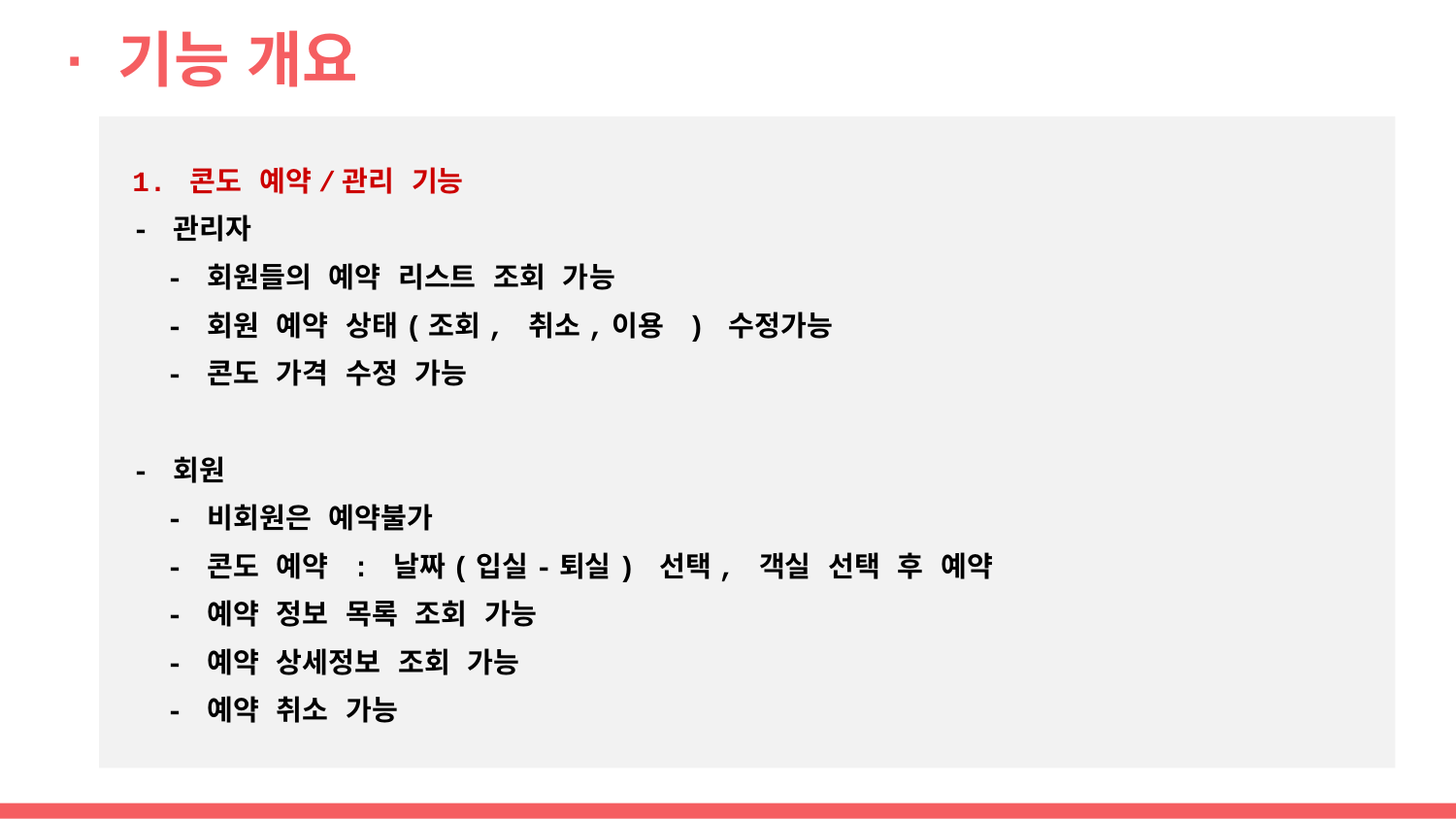

# · 기능 개요

1. 콘도 예약/관리 기능
- 관리자
  - 회원들의 예약 리스트 조회 가능
  - 회원 예약 상태(조회, 취소,이용 ) 수정가능
  - 콘도 가격 수정 가능

- 회원
  - 비회원은 예약불가
  - 콘도 예약 : 날짜(입실-퇴실) 선택, 객실 선택 후 예약
  - 예약 정보 목록 조회 가능
  - 예약 상세정보 조회 가능
  - 예약 취소 가능